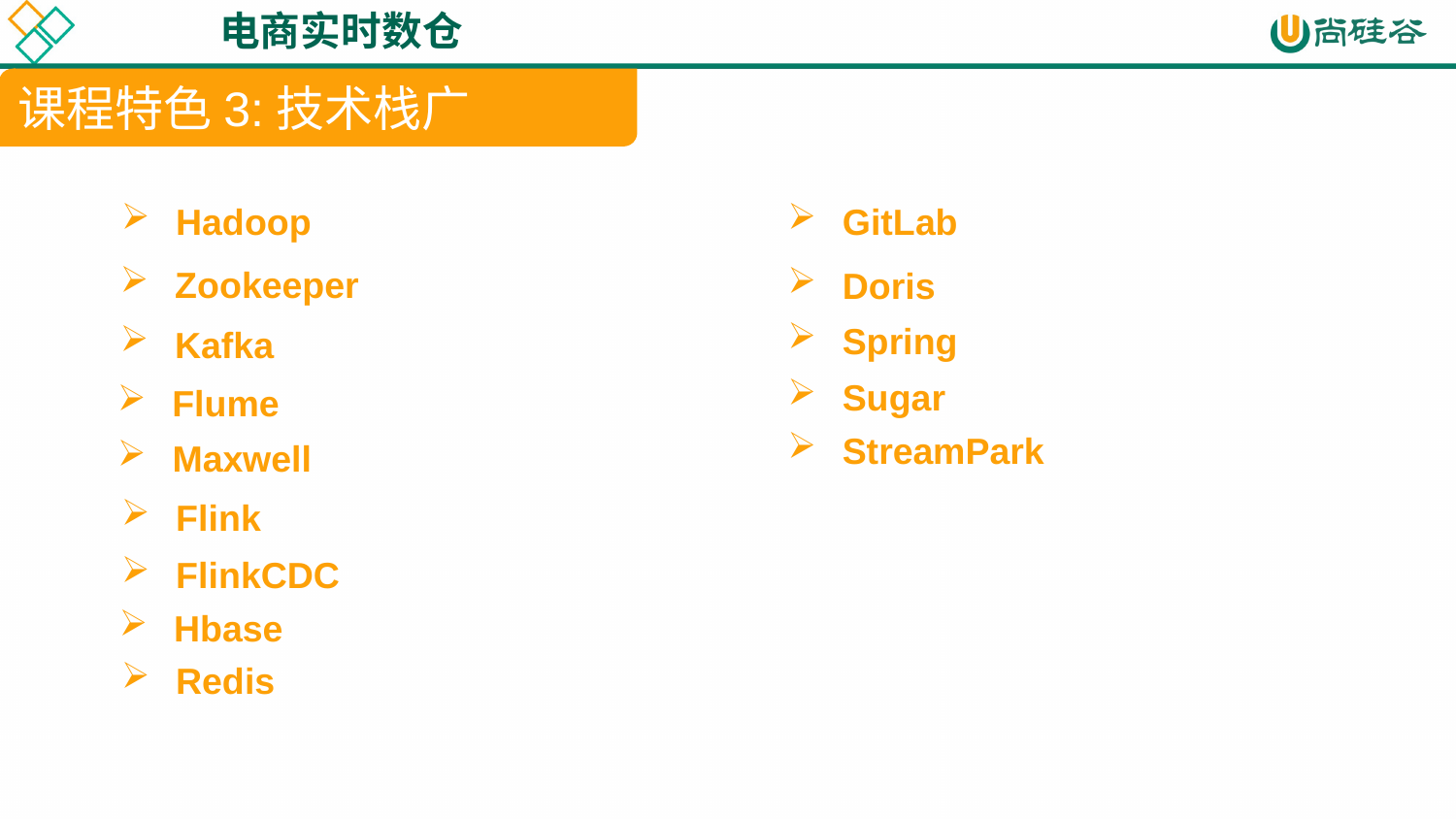

电商实时数仓
课程特色3:技术栈广
Hadoop
GitLab
Zookeeper
Doris
Spring
Kafka
Sugar
Flume
StreamPark
Maxwell
Flink
FlinkCDC
Hbase
Redis